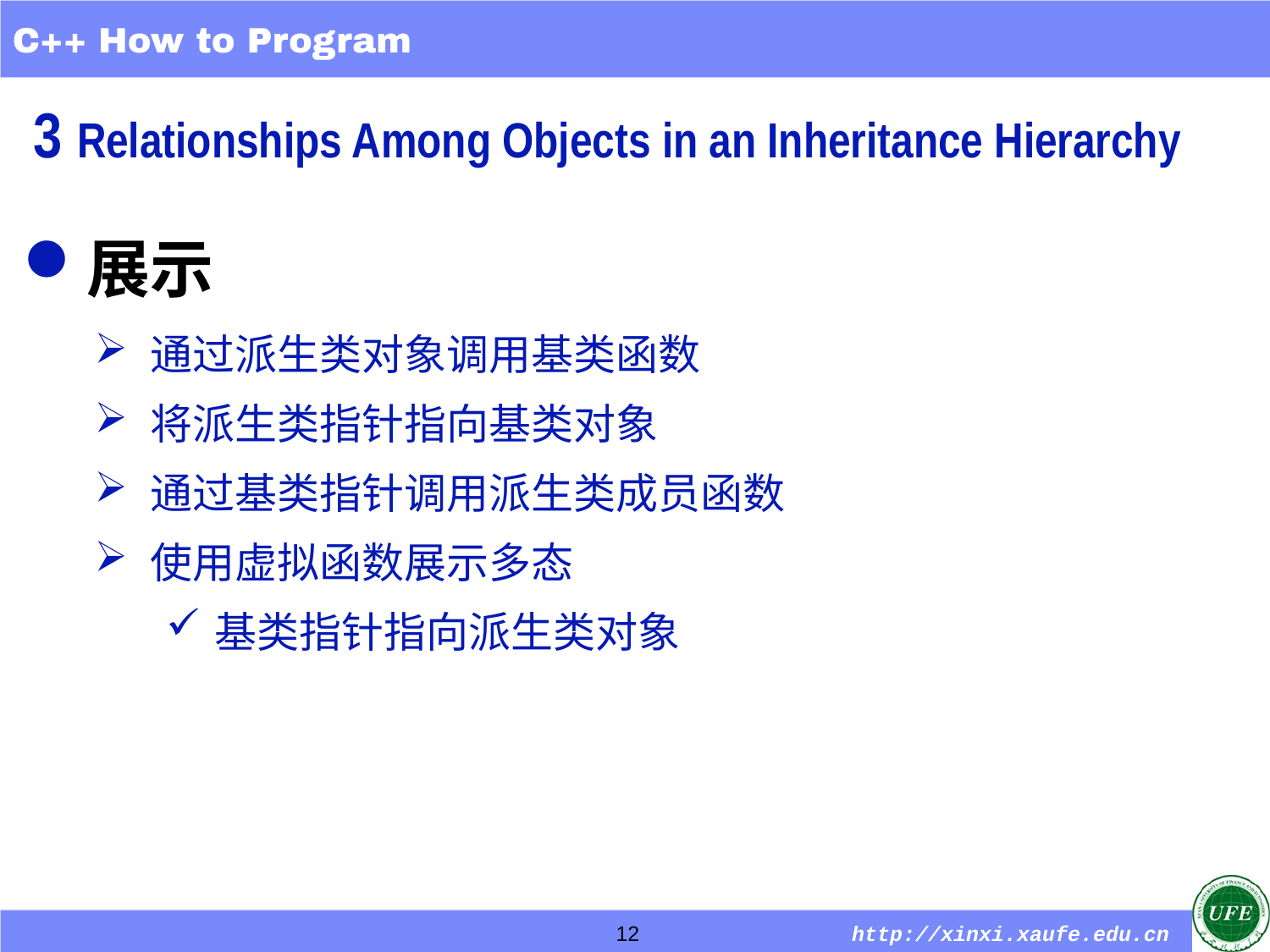

3 Relationships Among Objects in an Inheritance Hierarchy
展示
通过派生类对象调用基类函数
将派生类指针指向基类对象
通过基类指针调用派生类成员函数
使用虚拟函数展示多态
基类指针指向派生类对象
12